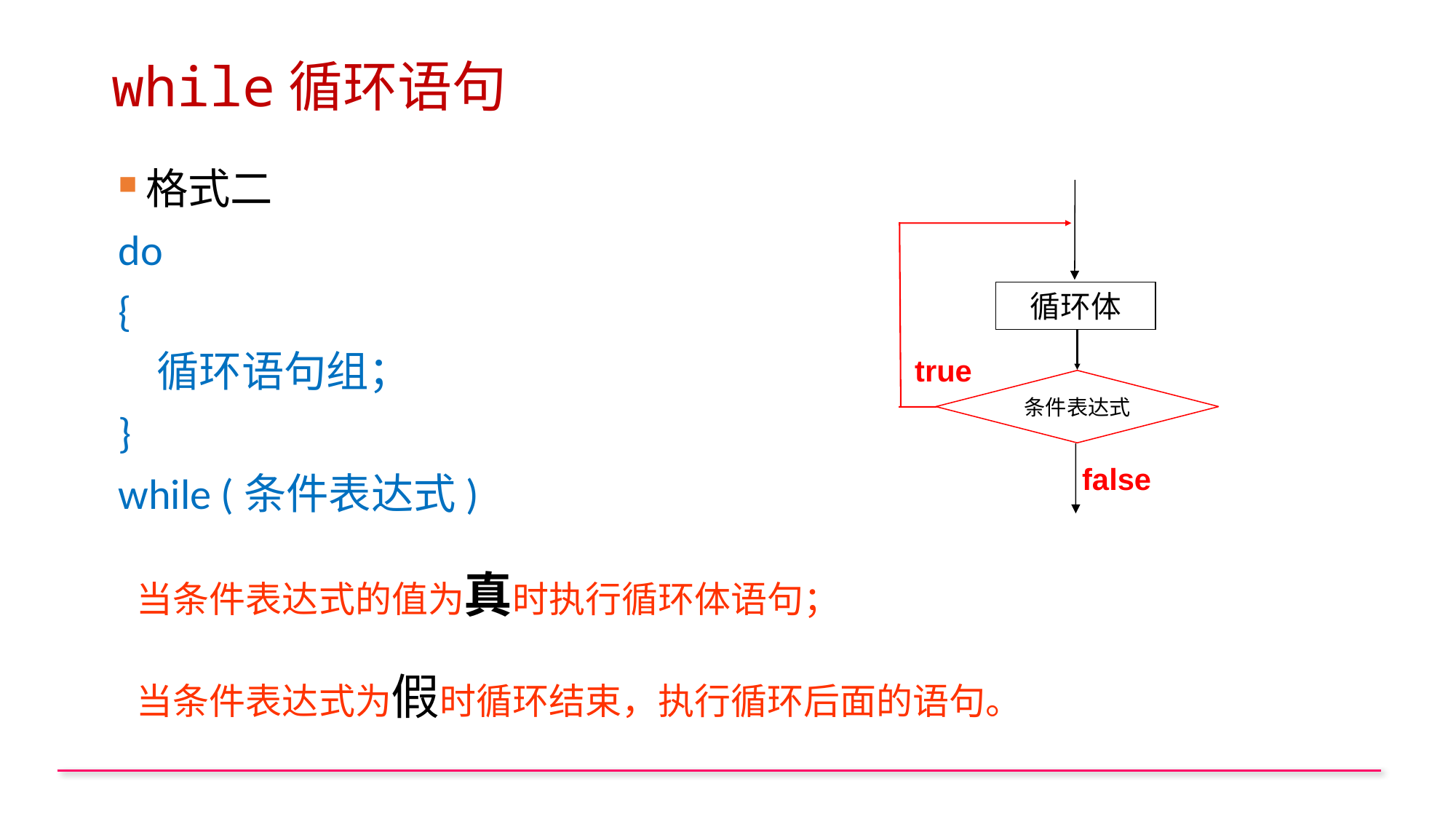

# while循环语句
格式二
do
{
   循环语句组；
}
while (条件表达式)

循环体

true
条件表达式

false
当条件表达式的值为真时执行循环体语句；

当条件表达式为假时循环结束，执行循环后面的语句。